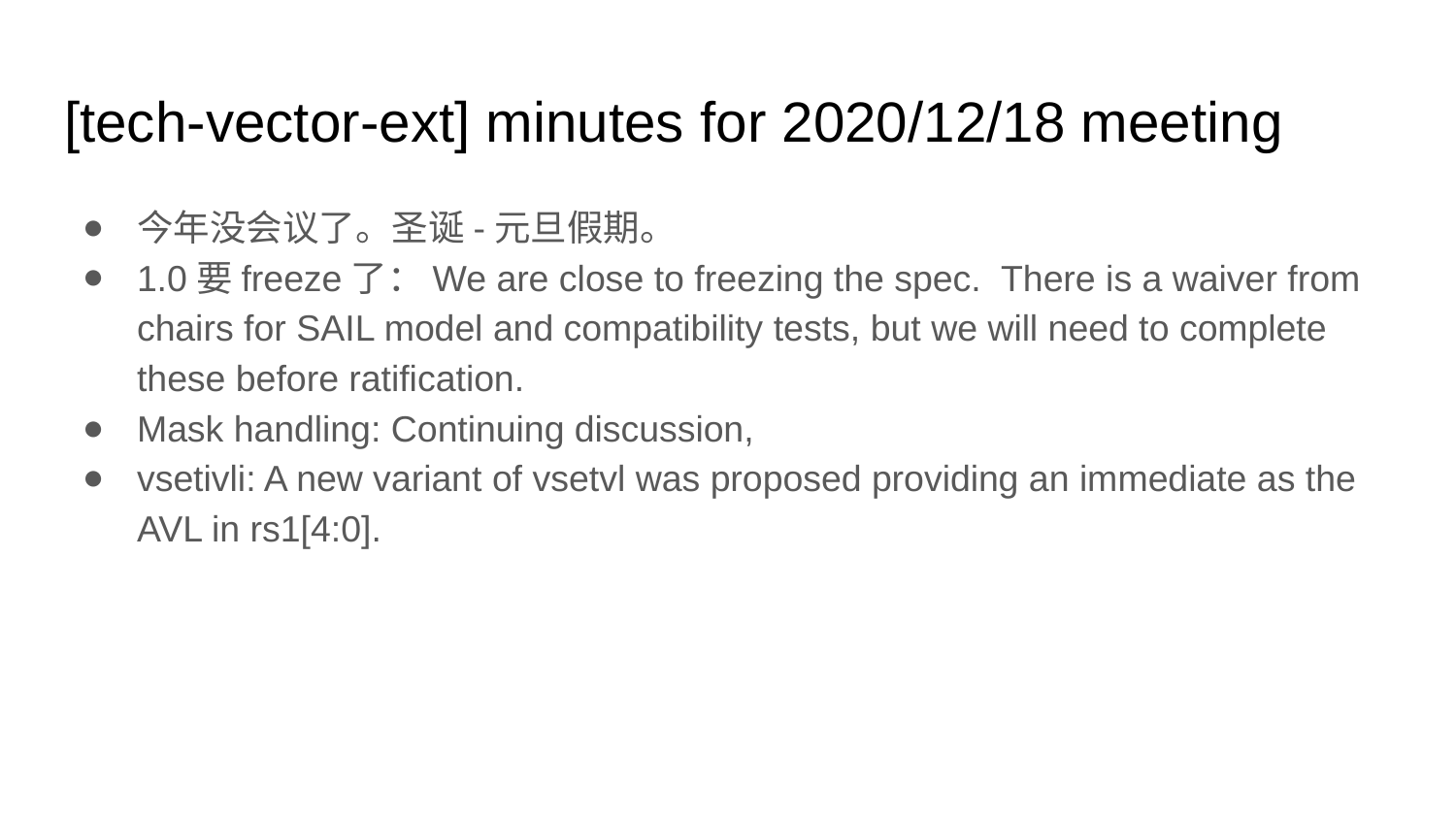

# [tech-vector-ext] minutes for 2020/12/18 meeting
今年没会议了。圣诞-元旦假期。
1.0要freeze了：We are close to freezing the spec.  There is a waiver from chairs for SAIL model and compatibility tests, but we will need to complete these before ratification.
Mask handling: Continuing discussion,
vsetivli: A new variant of vsetvl was proposed providing an immediate as the AVL in rs1[4:0].